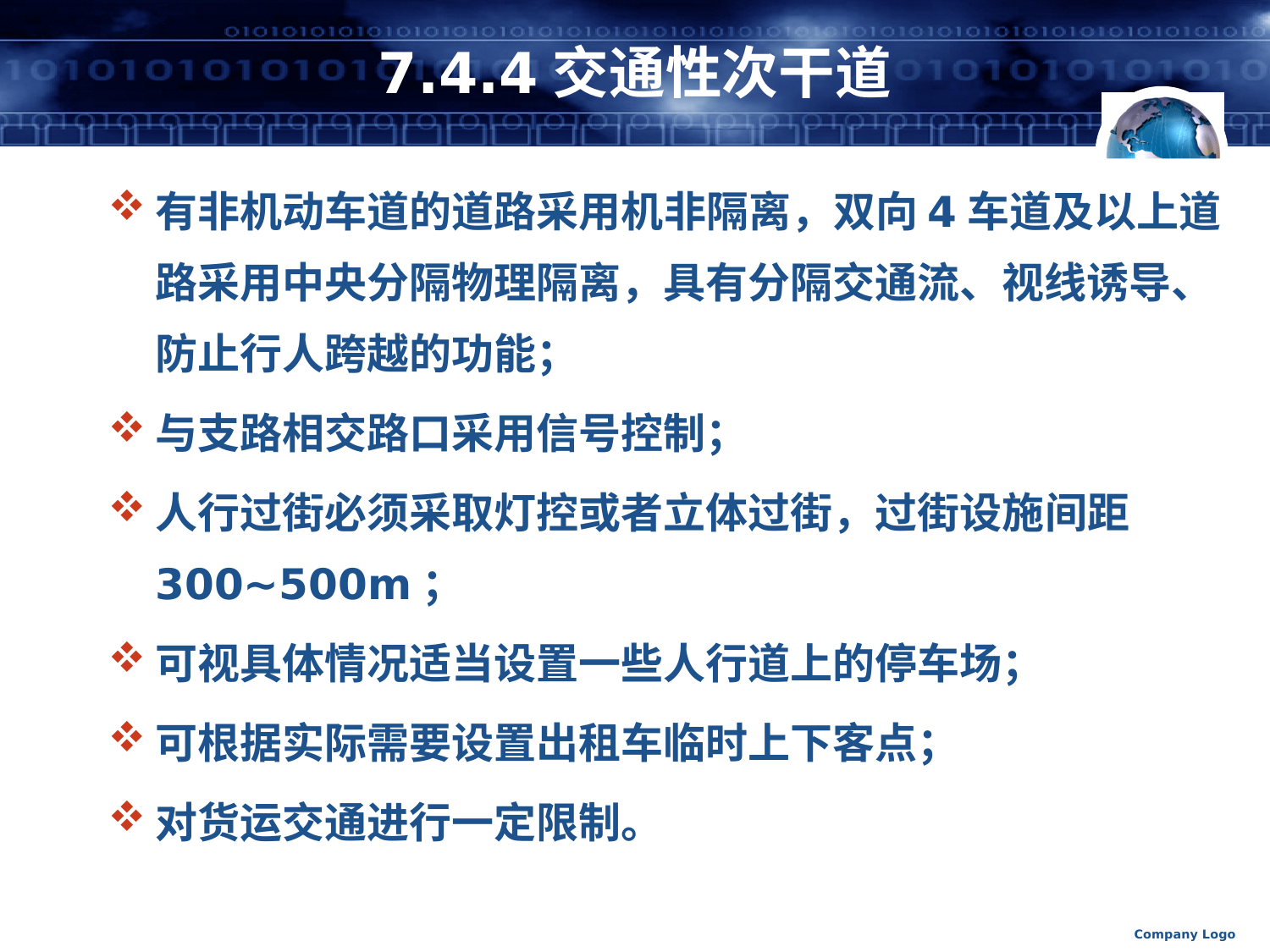

# 7.4.4交通性次干道
有非机动车道的道路采用机非隔离，双向4车道及以上道路采用中央分隔物理隔离，具有分隔交通流、视线诱导、防止行人跨越的功能；
与支路相交路口采用信号控制；
人行过街必须采取灯控或者立体过街，过街设施间距300~500m；
可视具体情况适当设置一些人行道上的停车场；
可根据实际需要设置出租车临时上下客点；
对货运交通进行一定限制。
Company Logo